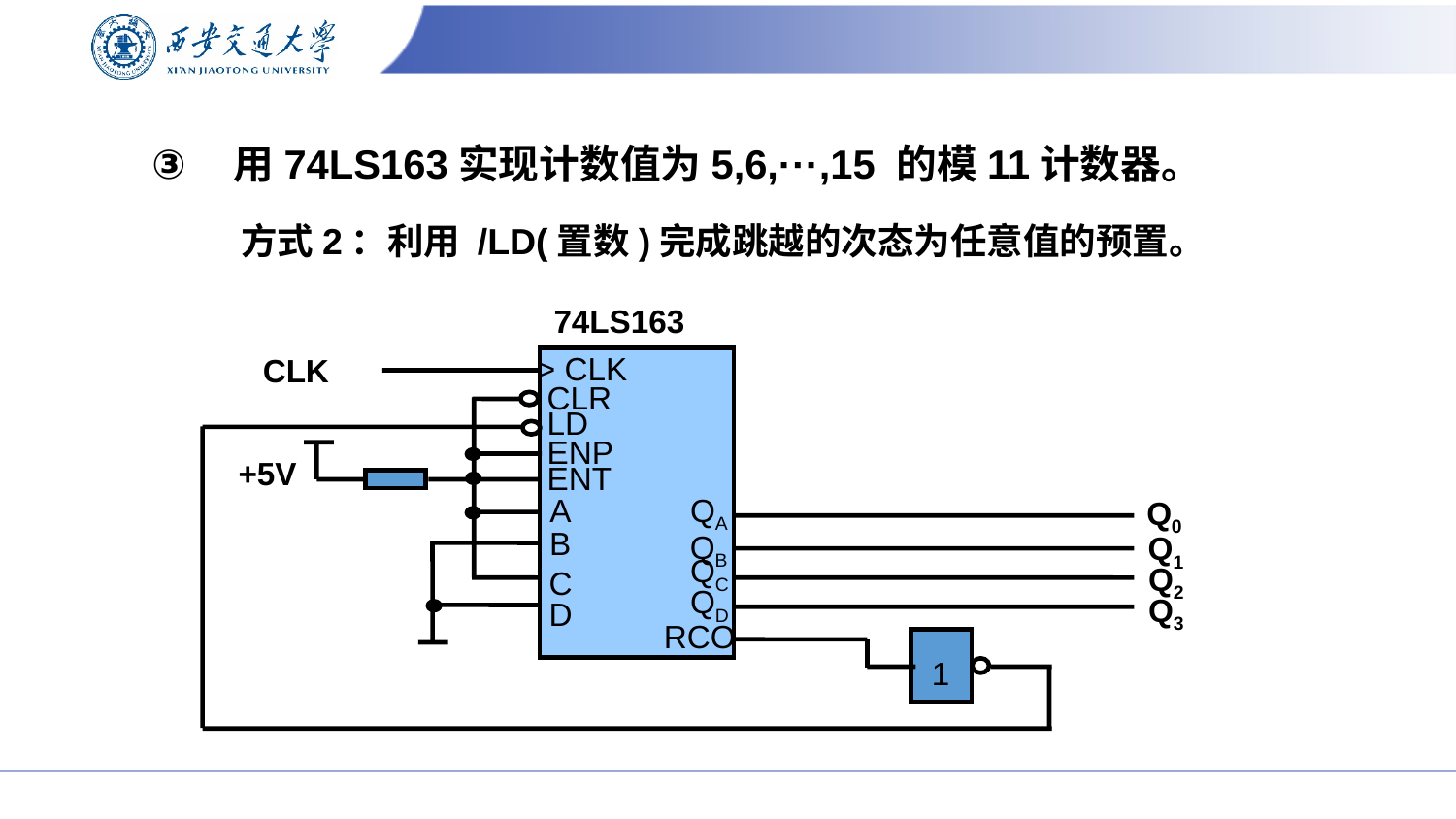

# 用74LS163实现计数值为5,6,···,15 的模11计数器。
方式2：利用 /LD(置数)完成跳越的次态为任意值的预置。
74LS163
> CLK
CLK

CLR

LD

ENP

+5V

ENT

A
QA
Q0

B
QB
Q1

QC

Q2
C
QD

Q3
D

RCO

1